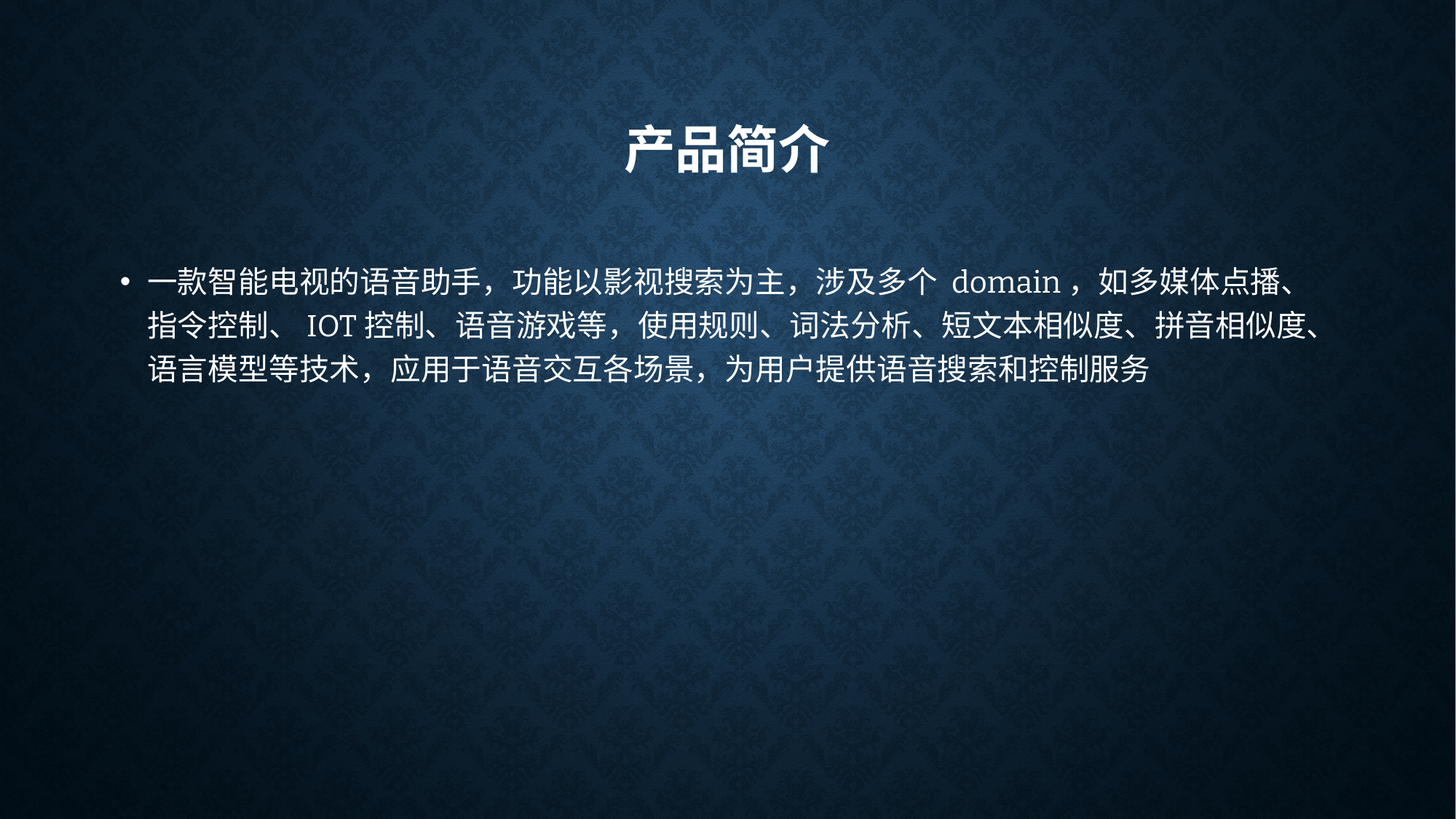

# 产品简介
一款智能电视的语音助手，功能以影视搜索为主，涉及多个 domain，如多媒体点播、指令控制、IOT控制、语音游戏等，使用规则、词法分析、短文本相似度、拼音相似度、语言模型等技术，应用于语音交互各场景，为用户提供语音搜索和控制服务